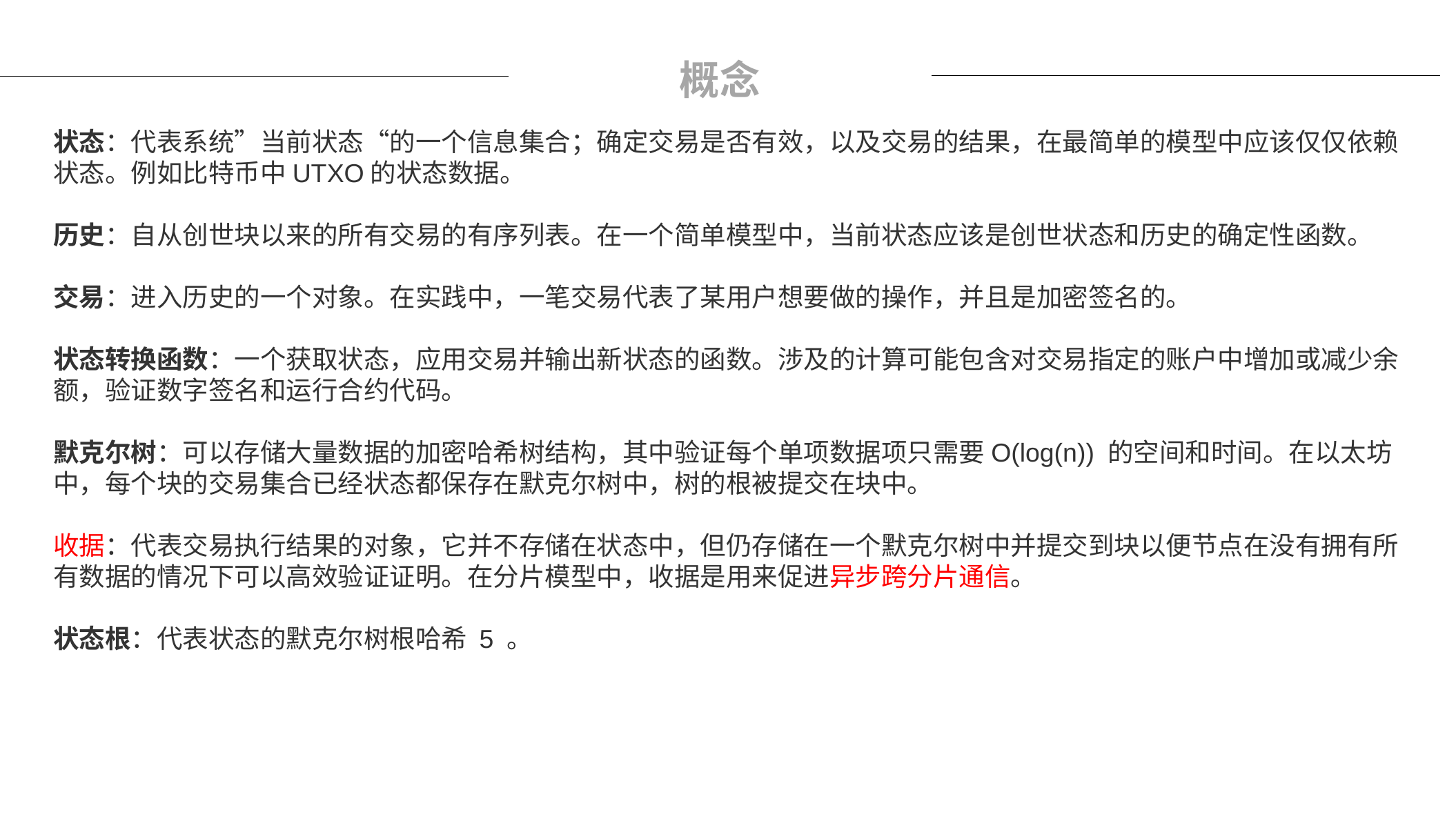

概念
状态：代表系统”当前状态“的一个信息集合；确定交易是否有效，以及交易的结果，在最简单的模型中应该仅仅依赖状态。例如比特币中UTXO的状态数据。
历史：自从创世块以来的所有交易的有序列表。在一个简单模型中，当前状态应该是创世状态和历史的确定性函数。
交易：进入历史的一个对象。在实践中，一笔交易代表了某用户想要做的操作，并且是加密签名的。
状态转换函数：一个获取状态，应用交易并输出新状态的函数。涉及的计算可能包含对交易指定的账户中增加或减少余额，验证数字签名和运行合约代码。
默克尔树：可以存储大量数据的加密哈希树结构，其中验证每个单项数据项只需要O(log(n)) 的空间和时间。在以太坊中，每个块的交易集合已经状态都保存在默克尔树中，树的根被提交在块中。
收据：代表交易执行结果的对象，它并不存储在状态中，但仍存储在一个默克尔树中并提交到块以便节点在没有拥有所有数据的情况下可以高效验证证明。在分片模型中，收据是用来促进异步跨分片通信。
状态根：代表状态的默克尔树根哈希 5 。